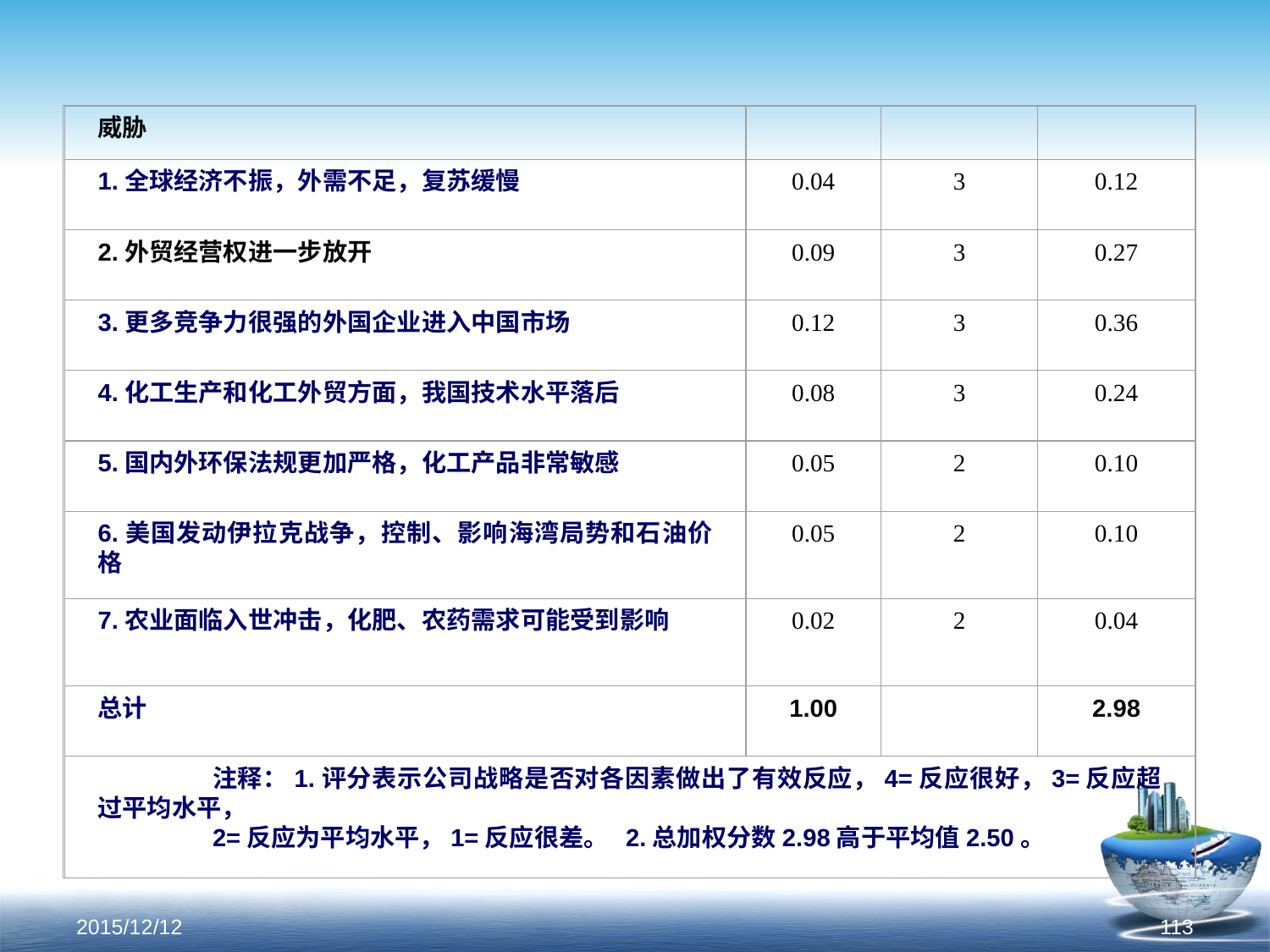

威胁

1.全球经济不振，外需不足，复苏缓慢

0.04

3

0.12

2.外贸经营权进一步放开

0.09

3

0.27

3.更多竞争力很强的外国企业进入中国市场

0.12

3

0.36

4.化工生产和化工外贸方面，我国技术水平落后

0.08

3

0.24

5.国内外环保法规更加严格，化工产品非常敏感

0.05

2

0.10

6.美国发动伊拉克战争，控制、影响海湾局势和石油价格

0.05

2

0.10

7.农业面临入世冲击，化肥、农药需求可能受到影响

0.02

2

0.04

总计

1.00

2.98

注释：1.评分表示公司战略是否对各因素做出了有效反应，4=反应很好，3=反应超过平均水平，
2=反应为平均水平，1=反应很差。  2.总加权分数2.98高于平均值2.50。

2015/12/12
113